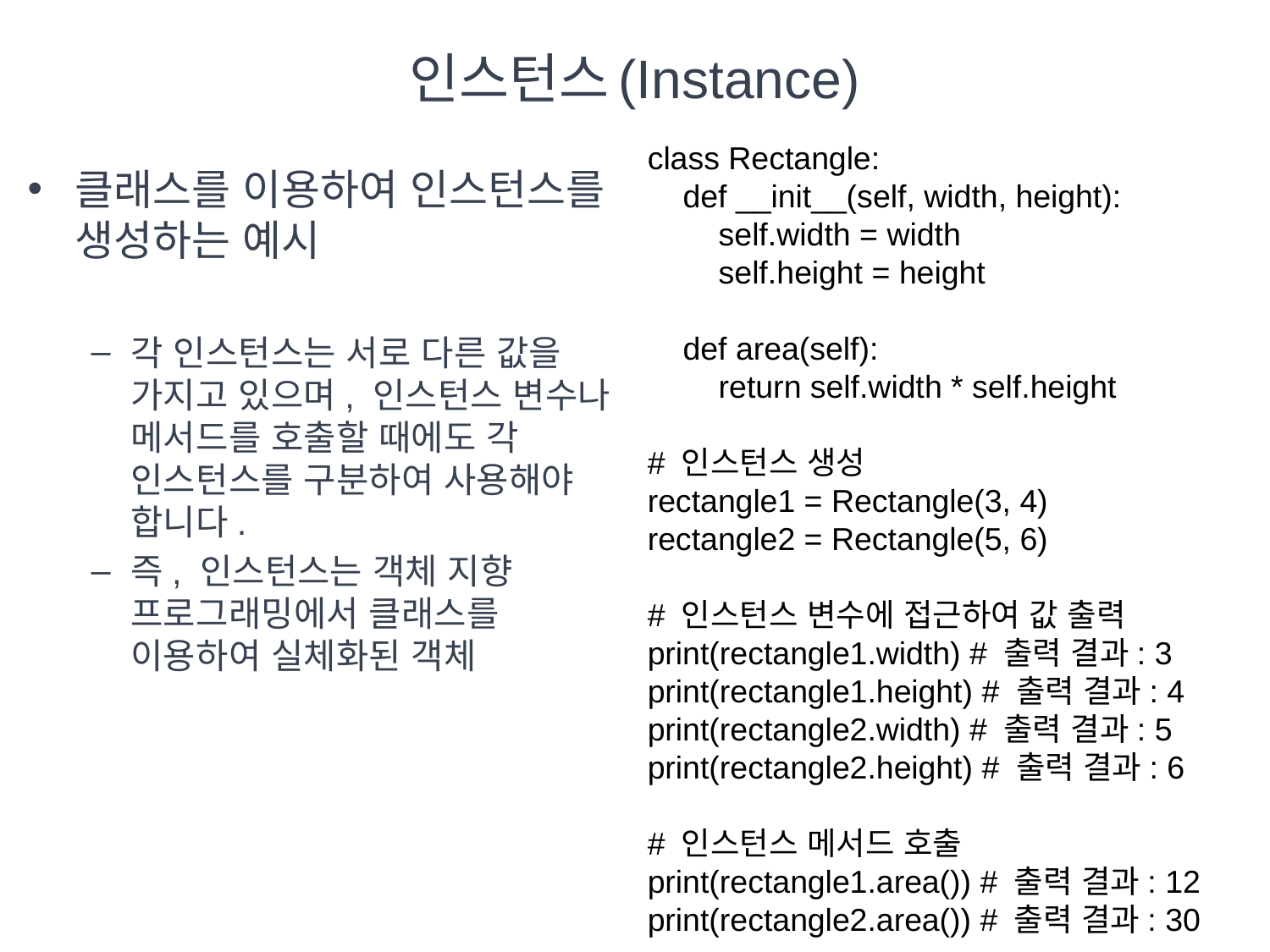

# 인스턴스(Instance)
class Rectangle:
    def __init__(self, width, height):
        self.width = width
        self.height = height

    def area(self):
        return self.width * self.height

# 인스턴스 생성
rectangle1 = Rectangle(3, 4)
rectangle2 = Rectangle(5, 6)

# 인스턴스 변수에 접근하여 값 출력
print(rectangle1.width) # 출력 결과: 3
print(rectangle1.height) # 출력 결과: 4
print(rectangle2.width) # 출력 결과: 5
print(rectangle2.height) # 출력 결과: 6

# 인스턴스 메서드 호출
print(rectangle1.area()) # 출력 결과: 12
print(rectangle2.area()) # 출력 결과: 30
클래스를 이용하여 인스턴스를 생성하는 예시

각 인스턴스는 서로 다른 값을 가지고 있으며, 인스턴스 변수나 메서드를 호출할 때에도 각 인스턴스를 구분하여 사용해야 합니다.
즉, 인스턴스는 객체 지향 프로그래밍에서 클래스를 이용하여 실체화된 객체